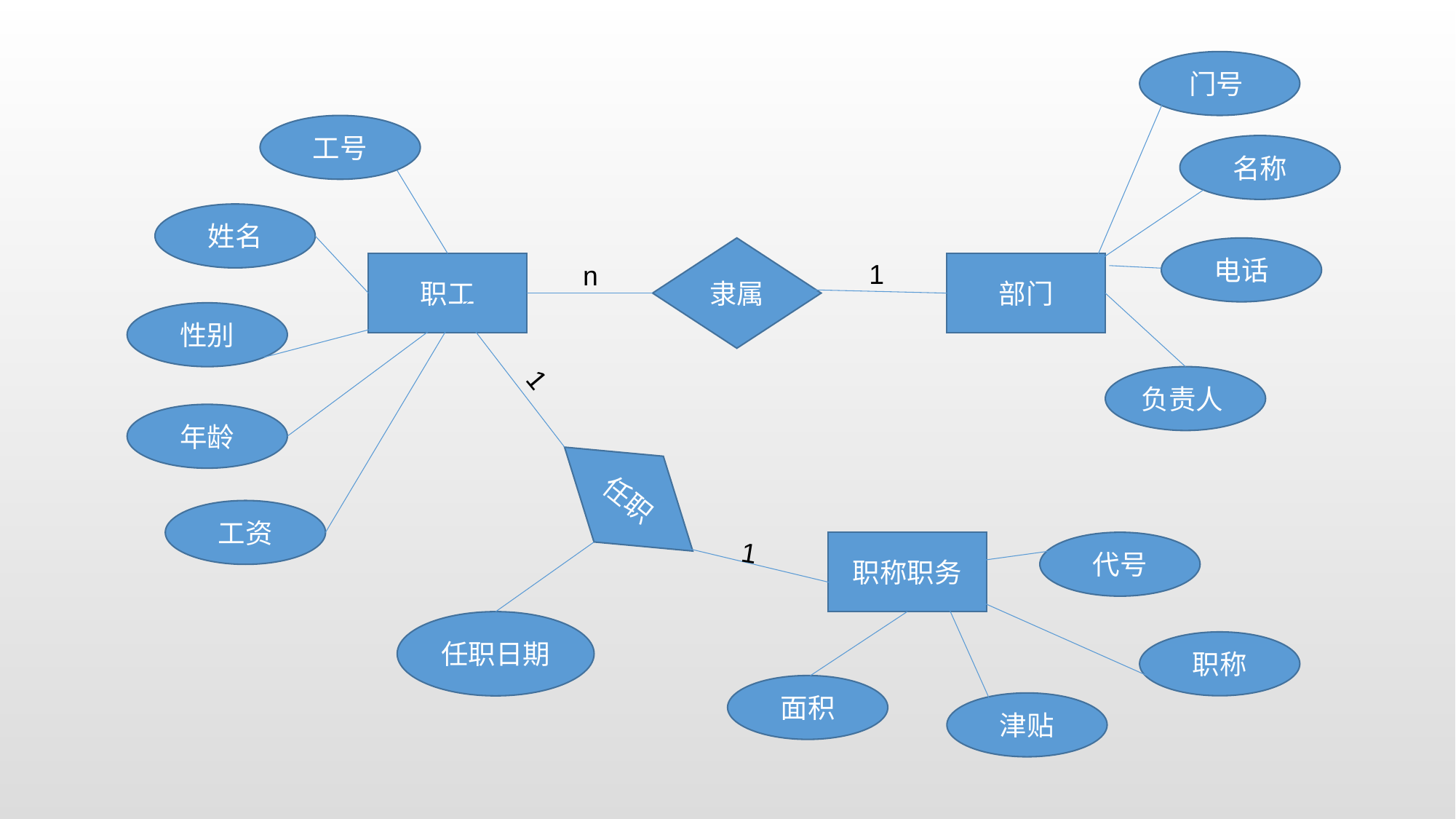

门号
#
工号
名称

姓名
隶属
电话
1
职工
 n
部门
性别
1
负责人
年龄
任职
工资
1
职称职务
代号
任职日期
职称
面积
津贴